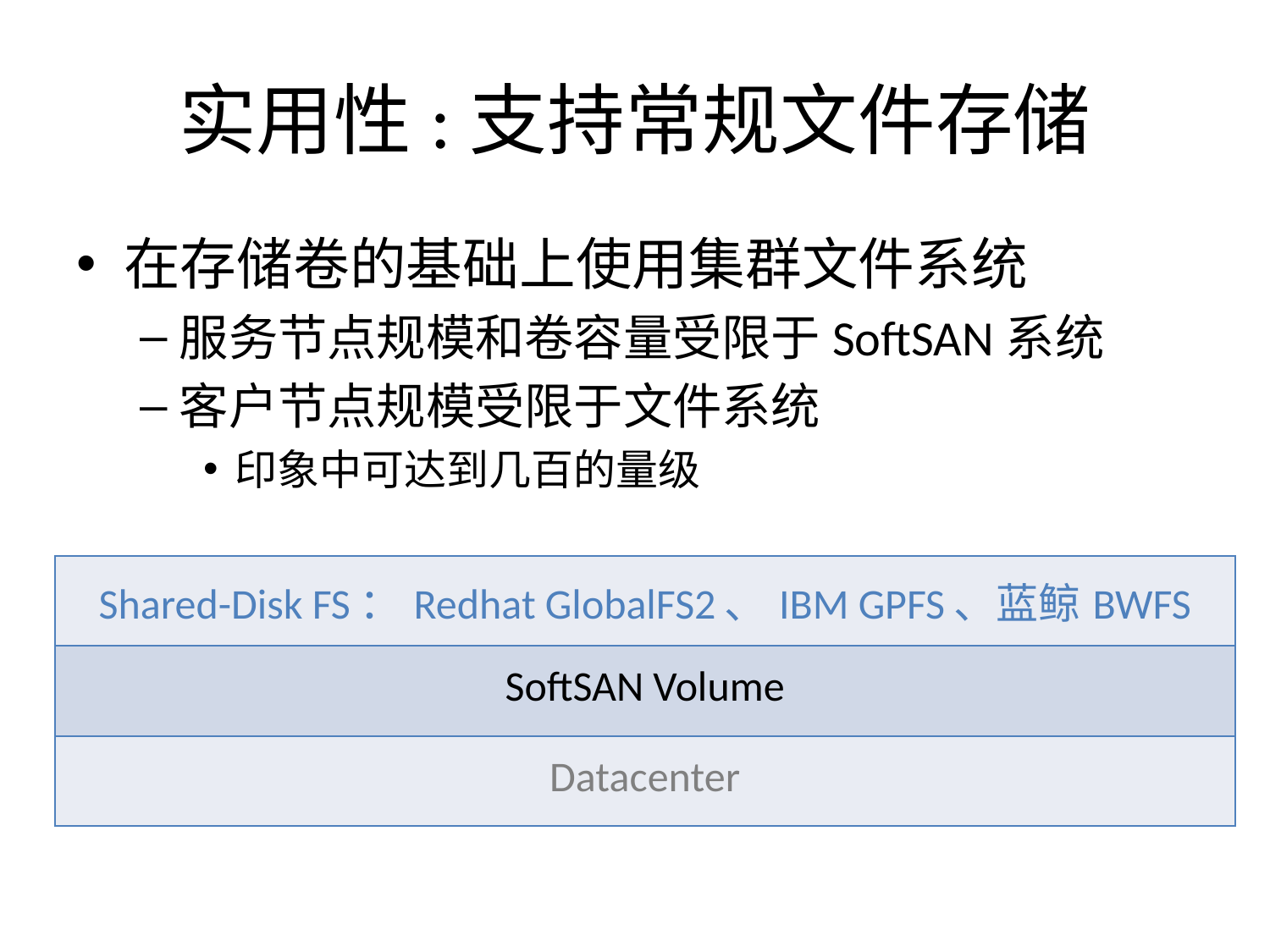

# 实用性:支持常规文件存储
在存储卷的基础上使用集群文件系统
服务节点规模和卷容量受限于SoftSAN系统
客户节点规模受限于文件系统
印象中可达到几百的量级

| Shared-Disk FS：Redhat GlobalFS2、IBM GPFS、蓝鲸BWFS |
| --- |
| SoftSAN Volume |
| Datacenter |